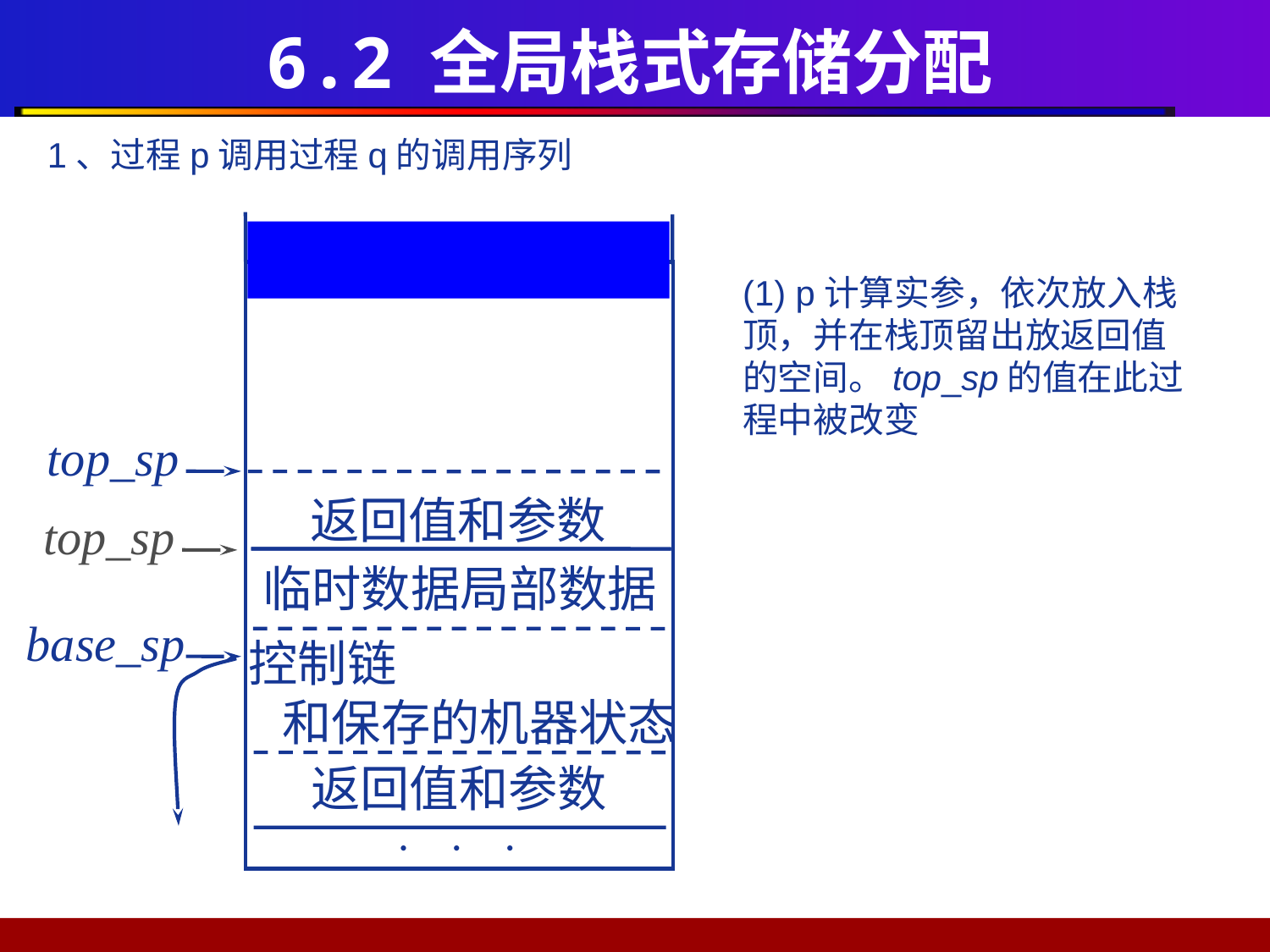

# 6.2 全局栈式存储分配
1、过程p调用过程q的调用序列

top_sp

返回值和参数
top_sp

临时数据局部数据

base_sp

控制链
  和保存的机器状态

返回值和参数

⋅  ⋅  ⋅

(1) p计算实参，依次放入栈顶，并在栈顶留出放返回值的空间。top_sp的值在此过程中被改变